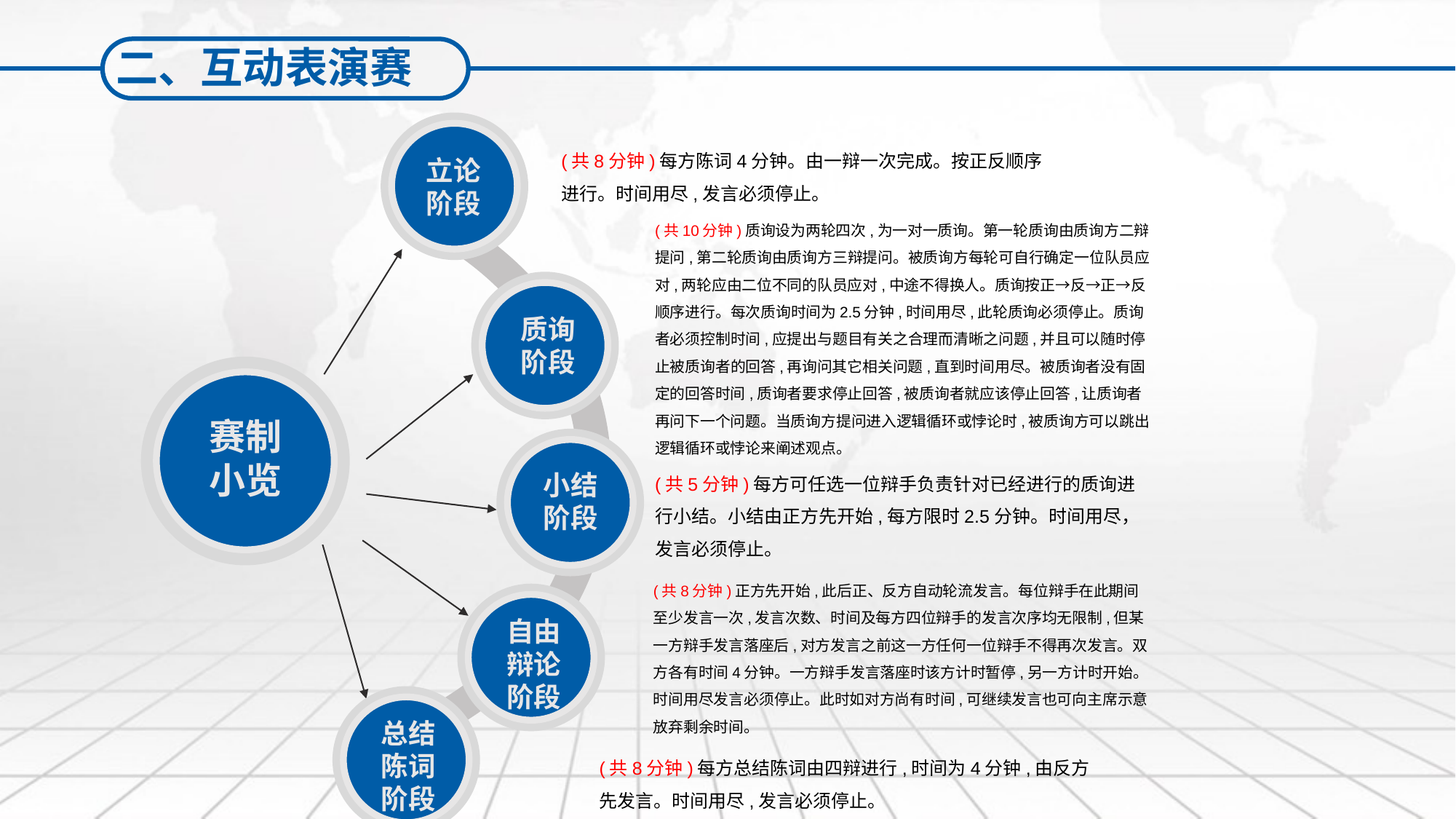

二、互动表演赛

立论阶段
(共8分钟)每方陈词4分钟。由一辩一次完成。按正反顺序进行。时间用尽,发言必须停止。
(共10分钟)质询设为两轮四次,为一对一质询。第一轮质询由质询方二辩提问,第二轮质询由质询方三辩提问。被质询方每轮可自行确定一位队员应对,两轮应由二位不同的队员应对,中途不得换人。质询按正→反→正→反顺序进行。每次质询时间为2.5分钟,时间用尽,此轮质询必须停止。质询者必须控制时间,应提出与题目有关之合理而清晰之问题,并且可以随时停止被质询者的回答,再询问其它相关问题,直到时间用尽。被质询者没有固定的回答时间,质询者要求停止回答,被质询者就应该停止回答,让质询者再问下一个问题。当质询方提问进入逻辑循环或悖论时,被质询方可以跳出逻辑循环或悖论来阐述观点。

质询阶段

赛制小览

小结阶段
(共5分钟)每方可任选一位辩手负责针对已经进行的质询进行小结。小结由正方先开始,每方限时2.5分钟。时间用尽，发言必须停止。

(共8分钟)正方先开始,此后正、反方自动轮流发言。每位辩手在此期间至少发言一次,发言次数、时间及每方四位辩手的发言次序均无限制,但某一方辩手发言落座后,对方发言之前这一方任何一位辩手不得再次发言。双方各有时间4分钟。一方辩手发言落座时该方计时暂停,另一方计时开始。时间用尽发言必须停止。此时如对方尚有时间,可继续发言也可向主席示意放弃剩余时间。

自由辩论阶段

总结陈词阶段
(共8分钟)每方总结陈词由四辩进行,时间为4分钟,由反方先发言。时间用尽,发言必须停止。